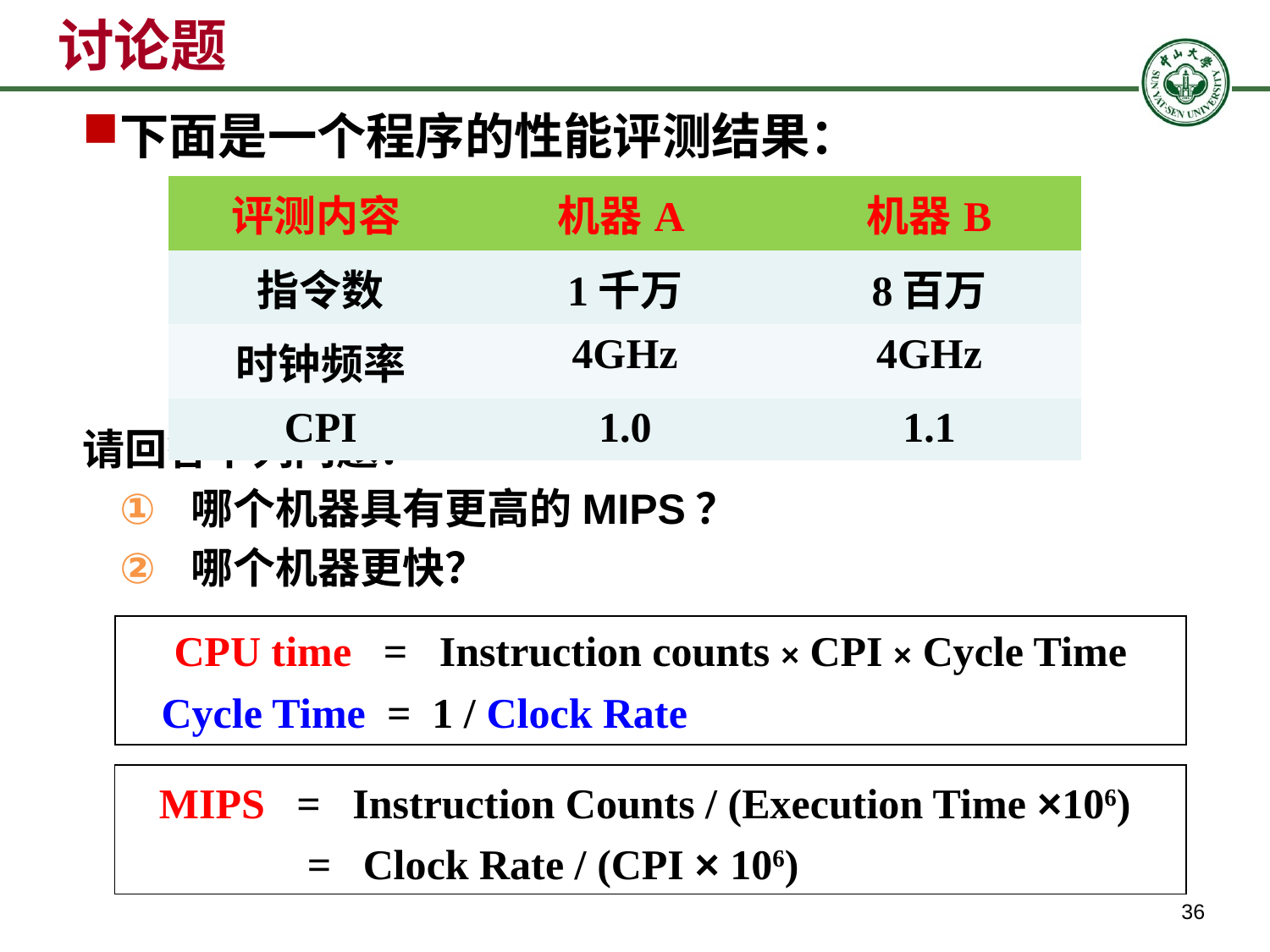

# 讨论题
下面是一个程序的性能评测结果：

请回答下列问题：
哪个机器具有更高的MIPS？
哪个机器更快？

| 评测内容 | 机器A | 机器B |
| --- | --- | --- |
| 指令数 | 1千万 | 8百万 |
| 时钟频率 | 4GHz | 4GHz |
| CPI | 1.0 | 1.1 |
CPU time   =   Instruction counts × CPI × Cycle Time
Cycle Time  =  1 / Clock Rate
   MIPS   =   Instruction Counts / (Execution Time ×106)
     =   Clock Rate / (CPI × 106)